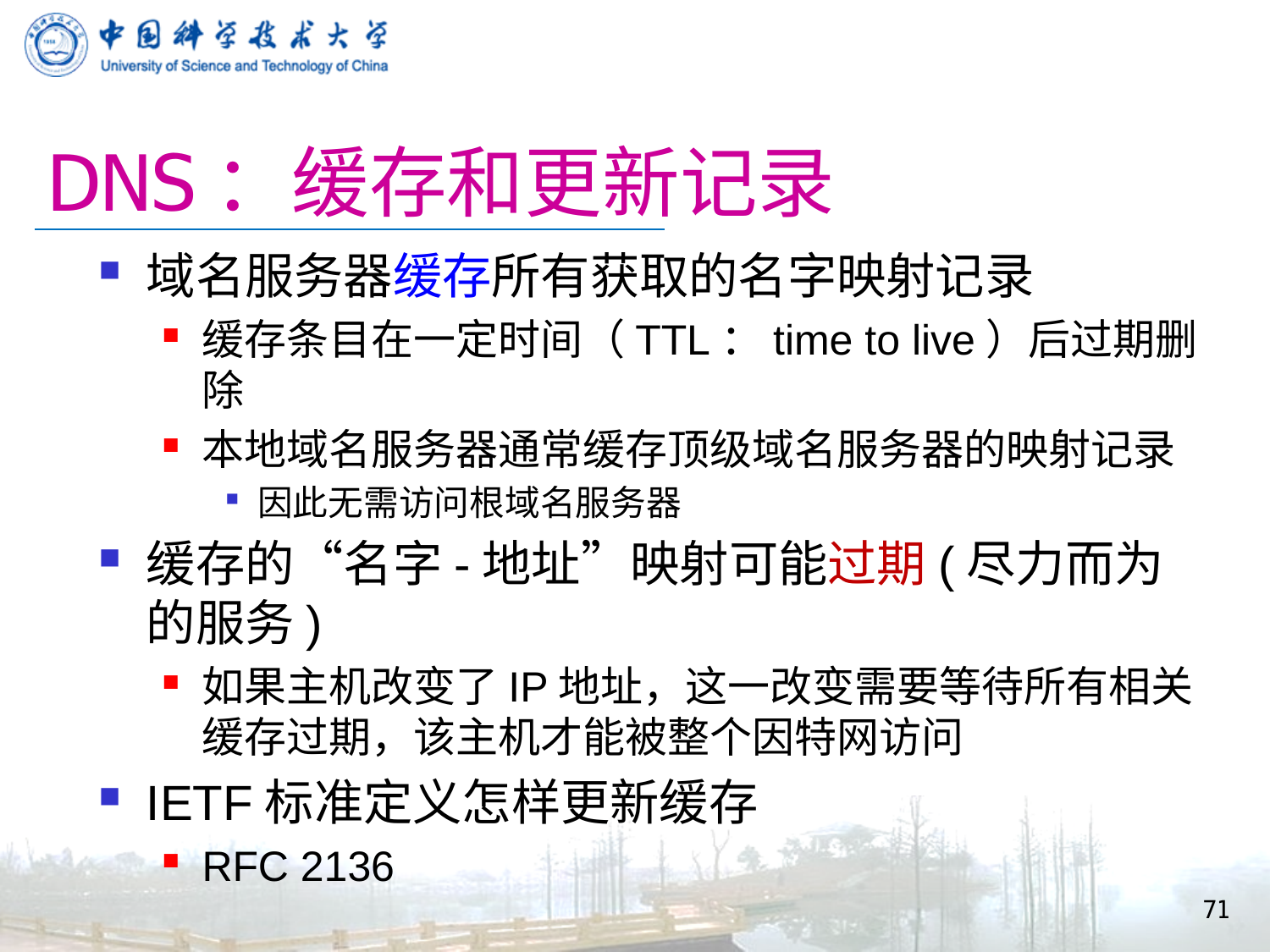

# DNS：缓存和更新记录
域名服务器缓存所有获取的名字映射记录
缓存条目在一定时间（TTL：time to live）后过期删除
本地域名服务器通常缓存顶级域名服务器的映射记录
因此无需访问根域名服务器
缓存的“名字-地址”映射可能过期(尽力而为的服务)
如果主机改变了IP地址，这一改变需要等待所有相关缓存过期，该主机才能被整个因特网访问
IETF标准定义怎样更新缓存
RFC 2136
71